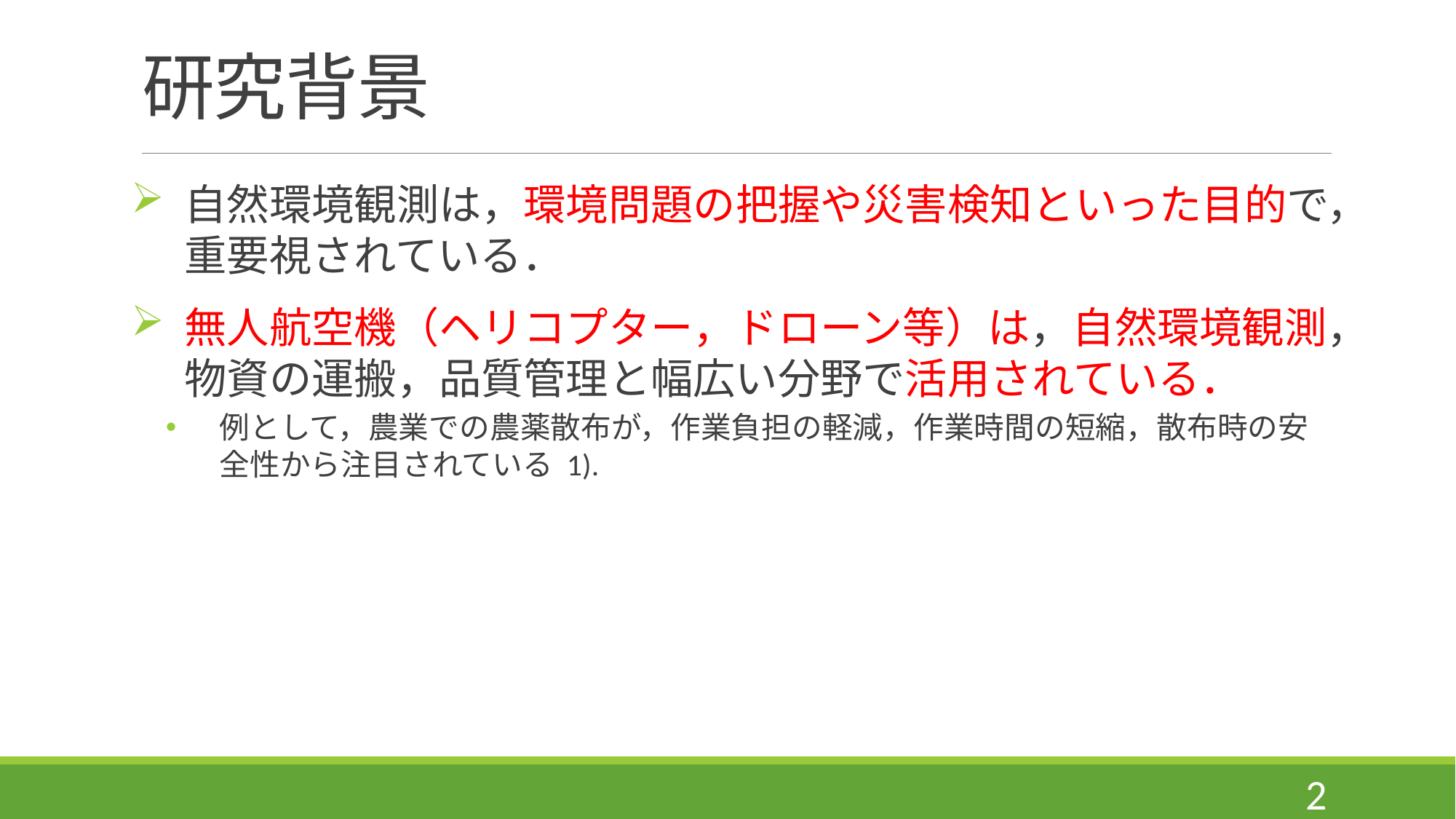

# 研究背景
自然環境観測は，環境問題の把握や災害検知といった目的で，重要視されている．
無人航空機（ヘリコプター，ドローン等）は，自然環境観測，物資の運搬，品質管理と幅広い分野で活用されている．
例として，農業での農薬散布が，作業負担の軽減，作業時間の短縮，散布時の安全性から注目されている 1).
2